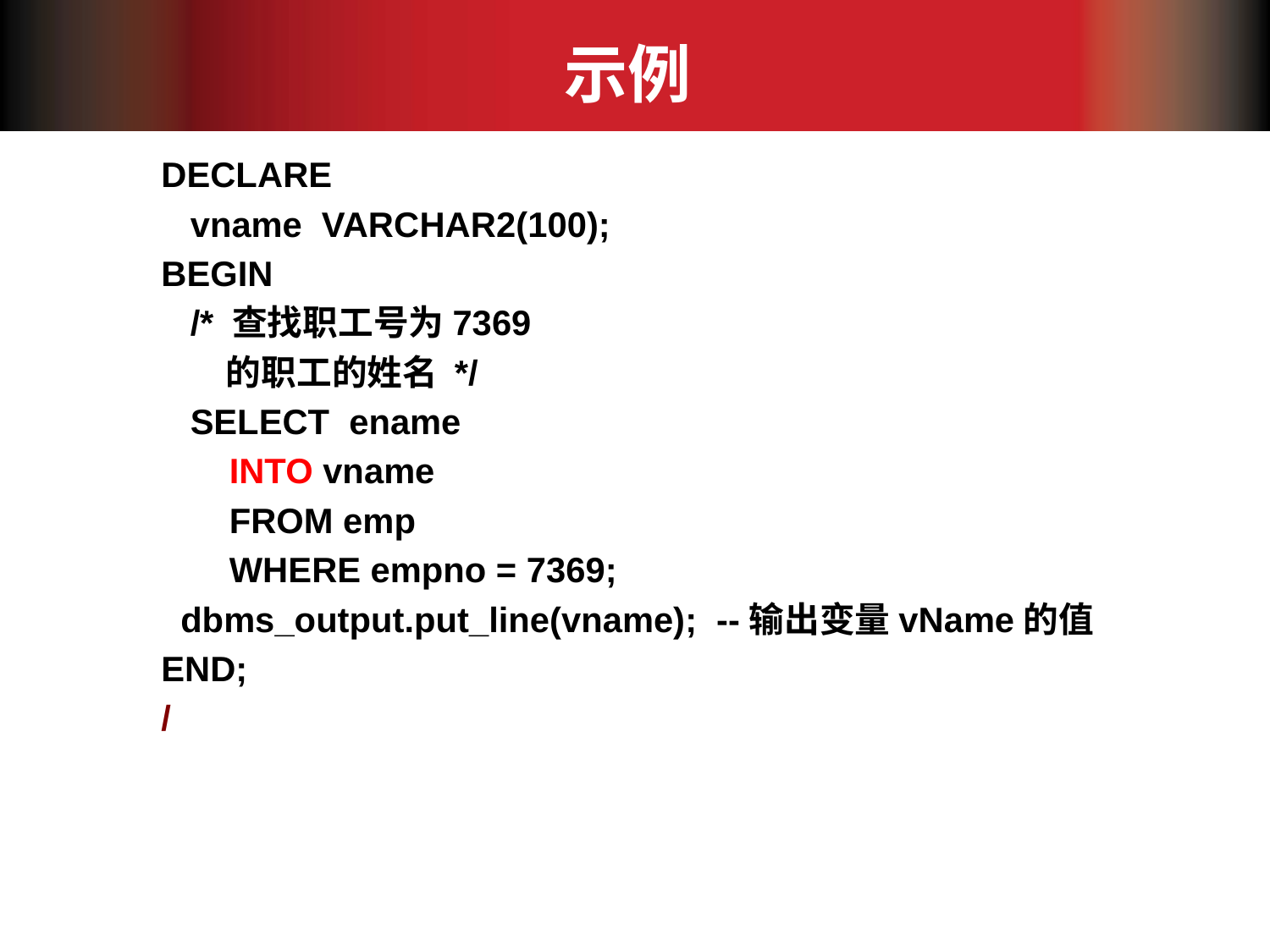

# 示例
DECLARE
   vname  VARCHAR2(100);
BEGIN
   /* 查找职工号为7369
       的职工的姓名 */
   SELECT  ename
       INTO vname
       FROM emp
       WHERE empno = 7369;
  dbms_output.put_line(vname);  --输出变量vName的值
END;
/